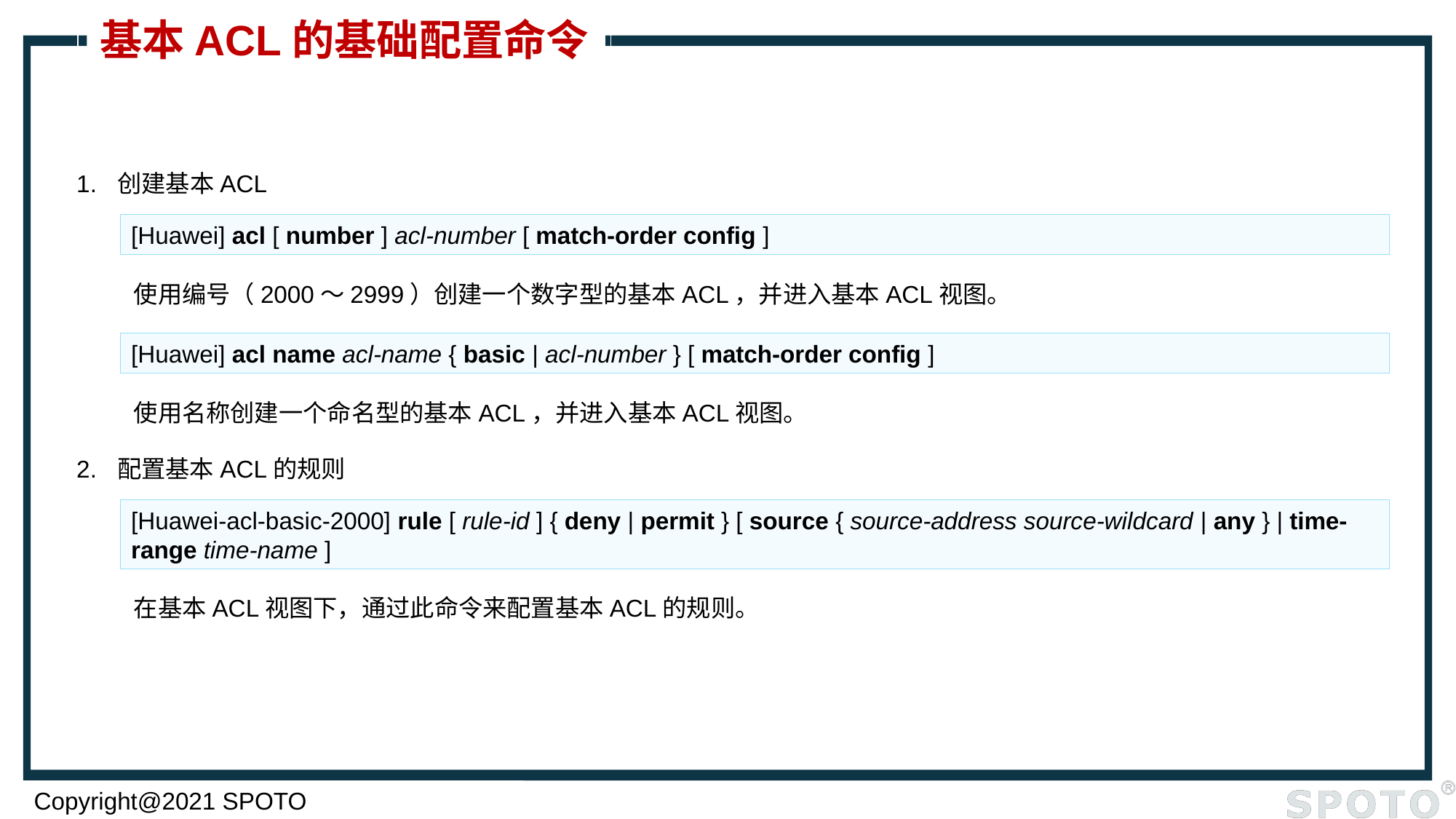

# 基本ACL的基础配置命令
创建基本ACL
[Huawei] acl [ number ] acl-number [ match-order config ]
使用编号（2000～2999）创建一个数字型的基本ACL，并进入基本ACL视图。
[Huawei] acl name acl-name { basic | acl-number } [ match-order config ]
使用名称创建一个命名型的基本ACL，并进入基本ACL视图。
配置基本ACL的规则
[Huawei-acl-basic-2000] rule [ rule-id ] { deny | permit } [ source { source-address source-wildcard | any } | time-range time-name ]
在基本ACL视图下，通过此命令来配置基本ACL的规则。